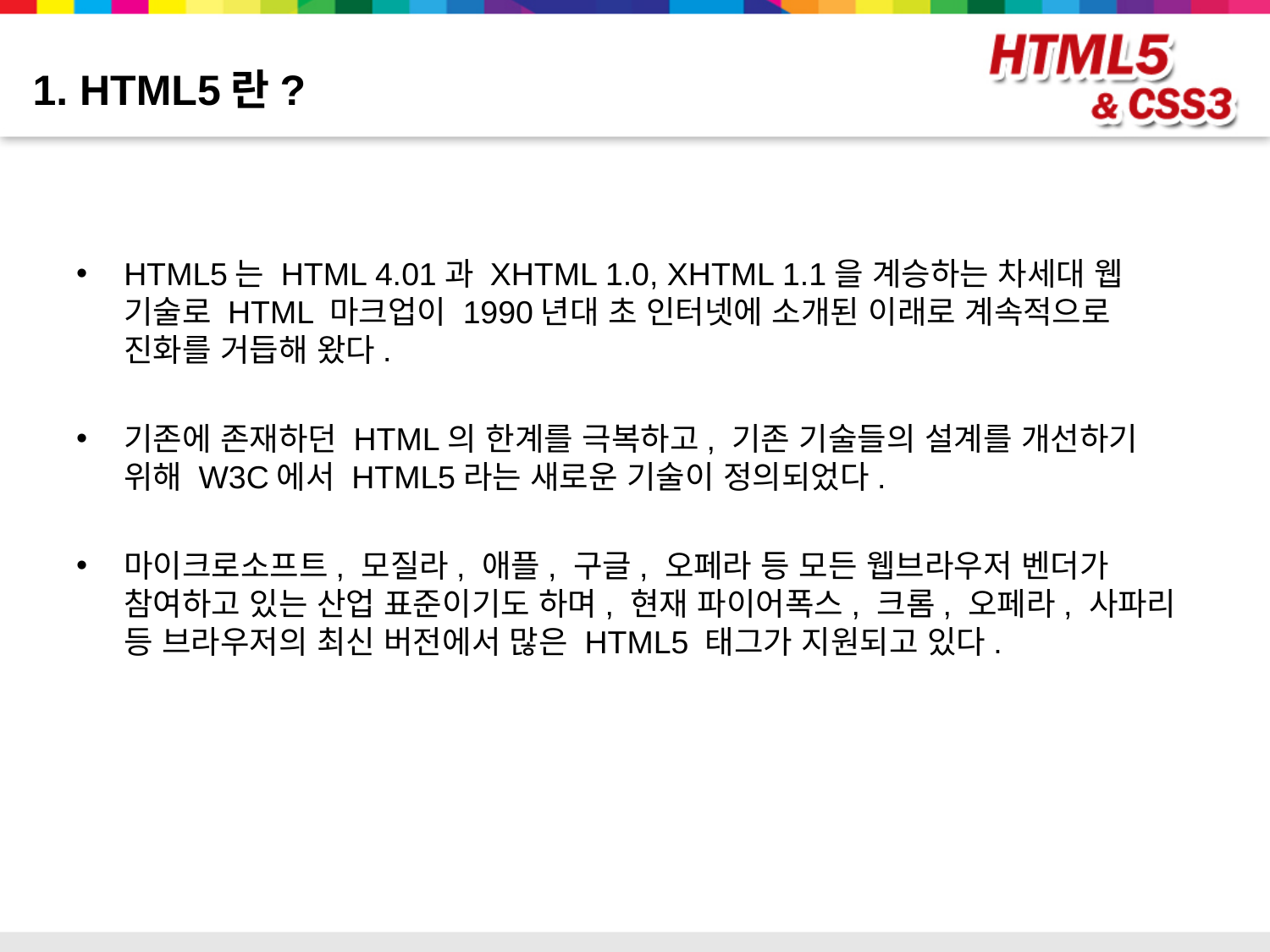

# 1. HTML5란?
HTML5는 HTML 4.01과 XHTML 1.0, XHTML 1.1을 계승하는 차세대 웹 기술로 HTML 마크업이 1990년대 초 인터넷에 소개된 이래로 계속적으로 진화를 거듭해 왔다.

기존에 존재하던 HTML의 한계를 극복하고, 기존 기술들의 설계를 개선하기 위해 W3C에서 HTML5라는 새로운 기술이 정의되었다.

마이크로소프트, 모질라, 애플, 구글, 오페라 등 모든 웹브라우저 벤더가 참여하고 있는 산업 표준이기도 하며, 현재 파이어폭스, 크롬, 오페라, 사파리 등 브라우저의 최신 버전에서 많은 HTML5 태그가 지원되고 있다.